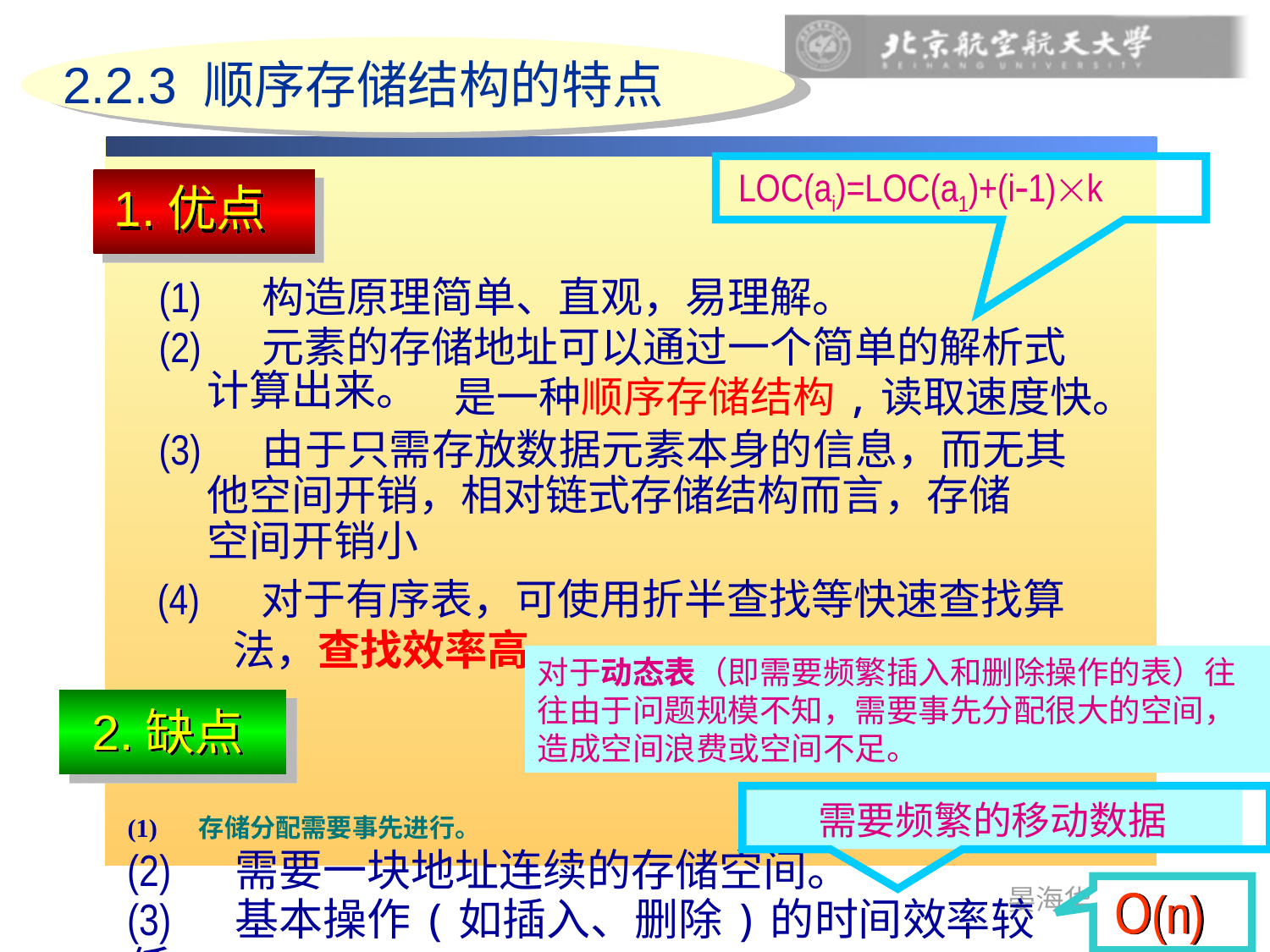

2.2.3 顺序存储结构的特点

 LOC(ai)=LOC(a1)+(i−1)×k

1.优点
(1)  构造原理简单、直观，易理解。
(2)  元素的存储地址可以通过一个简单的解析式
    计算出来。
是一种顺序存储结构,读取速度快。
(3)  由于只需存放数据元素本身的信息，而无其
    他空间开销，相对链式存储结构而言，存储
    空间开销小
(4)  对于有序表，可使用折半查找等快速查找算法，查找效率高。
对于动态表（即需要频繁插入和删除操作的表）往往由于问题规模不知，需要事先分配很大的空间，造成空间浪费或空间不足。

2.缺点
(1)  存储分配需要事先进行。

需要频繁的移动数据
(2)  需要一块地址连续的存储空间。
O(n)

(3)  基本操作(如插入、删除)的时间效率较低。